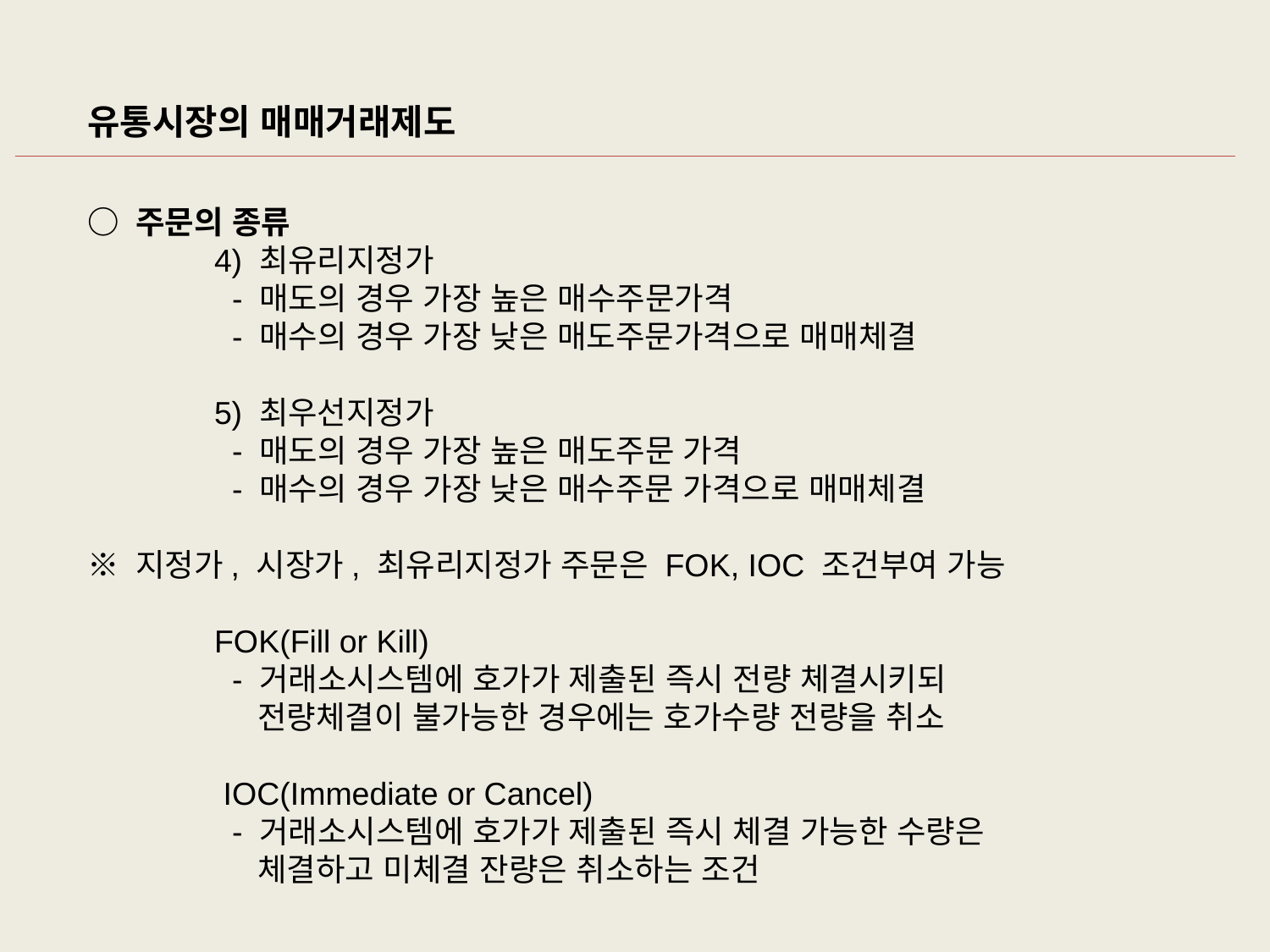

# 유통시장의 매매거래제도
○ 주문의 종류
	4) 최유리지정가
	  - 매도의 경우 가장 높은 매수주문가격
	  - 매수의 경우 가장 낮은 매도주문가격으로 매매체결

	5) 최우선지정가
	  - 매도의 경우 가장 높은 매도주문 가격
	  - 매수의 경우 가장 낮은 매수주문 가격으로 매매체결

※ 지정가, 시장가, 최유리지정가 주문은 FOK, IOC 조건부여 가능

	FOK(Fill or Kill)
	  - 거래소시스템에 호가가 제출된 즉시 전량 체결시키되
	    전량체결이 불가능한 경우에는 호가수량 전량을 취소

	 IOC(Immediate or Cancel)
	  - 거래소시스템에 호가가 제출된 즉시 체결 가능한 수량은
	    체결하고 미체결 잔량은 취소하는 조건